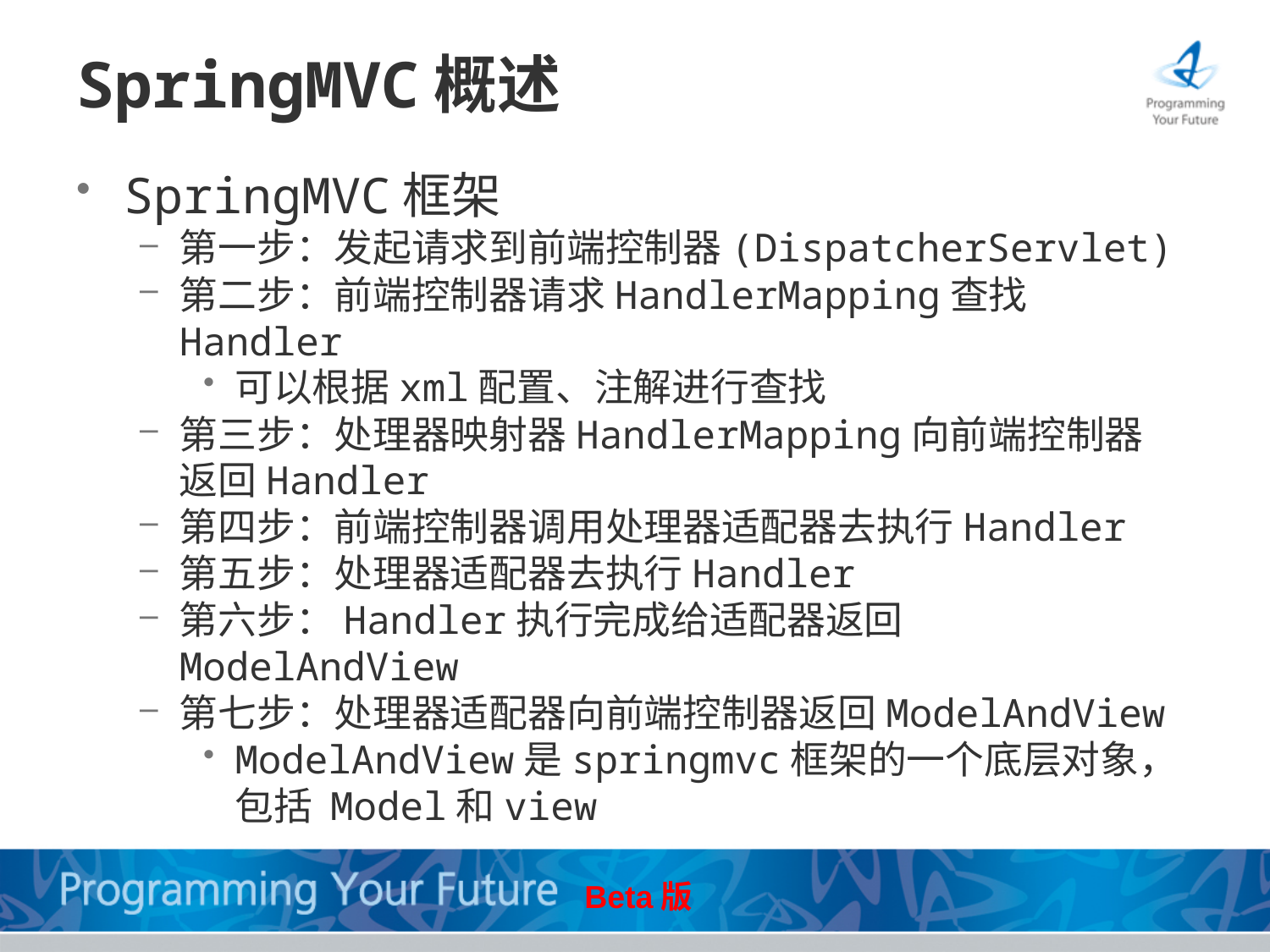

# SpringMVC概述
SpringMVC框架
第一步：发起请求到前端控制器(DispatcherServlet)
第二步：前端控制器请求HandlerMapping查找 Handler
可以根据xml配置、注解进行查找
第三步：处理器映射器HandlerMapping向前端控制器返回Handler
第四步：前端控制器调用处理器适配器去执行Handler
第五步：处理器适配器去执行Handler
第六步：Handler执行完成给适配器返回ModelAndView
第七步：处理器适配器向前端控制器返回ModelAndView
ModelAndView是springmvc框架的一个底层对象，包括 Model和view